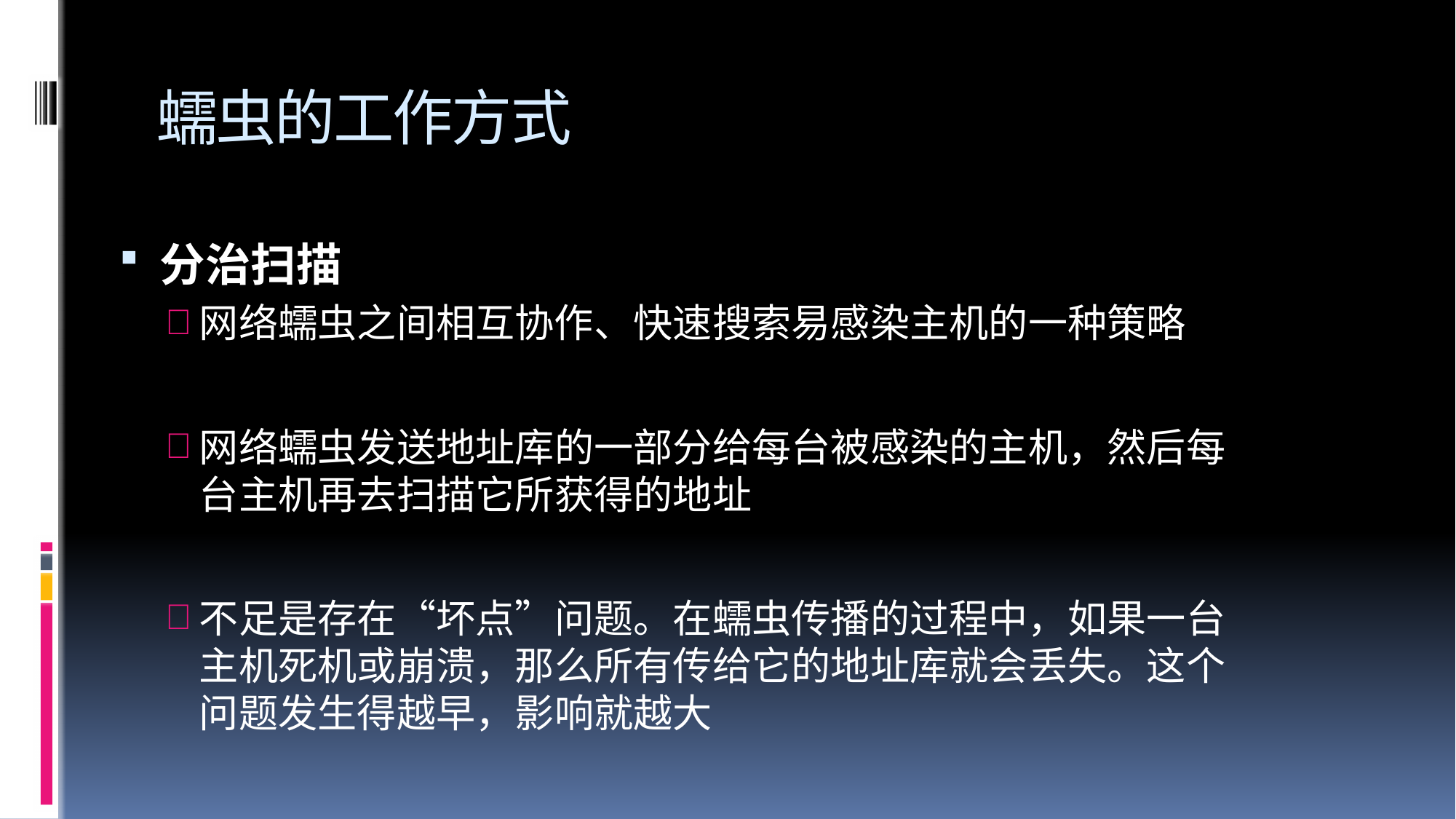

# 蠕虫的工作方式
分治扫描
网络蠕虫之间相互协作、快速搜索易感染主机的一种策略

网络蠕虫发送地址库的一部分给每台被感染的主机，然后每台主机再去扫描它所获得的地址

不足是存在“坏点”问题。在蠕虫传播的过程中，如果一台主机死机或崩溃，那么所有传给它的地址库就会丢失。这个问题发生得越早，影响就越大